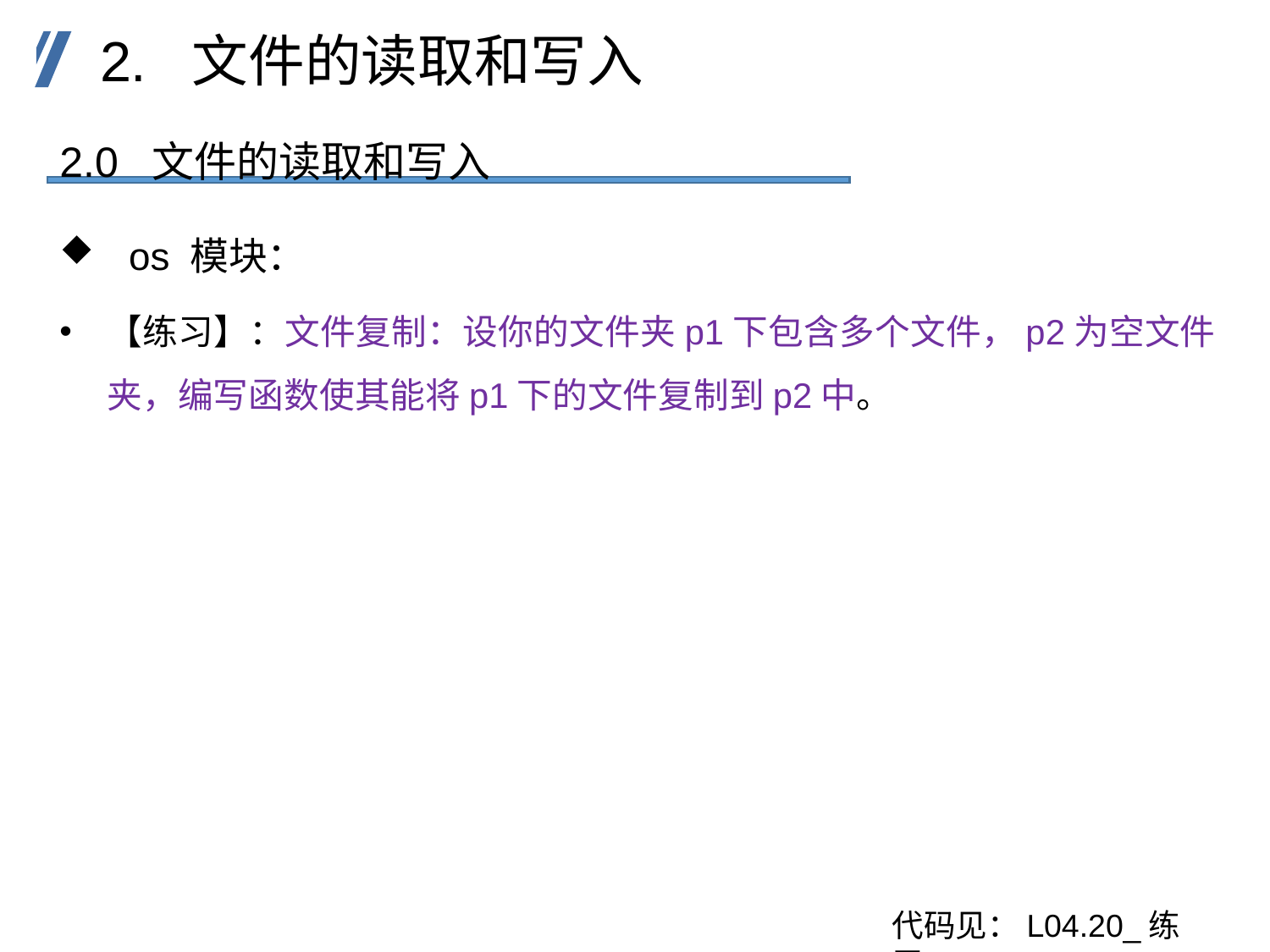

2.  文件的读取和写入
2.0  文件的读取和写入

  os 模块：
【练习】：文件复制：设你的文件夹p1下包含多个文件，p2为空文件夹，编写函数使其能将p1下的文件复制到p2中。

代码见：L04.20_练习.py